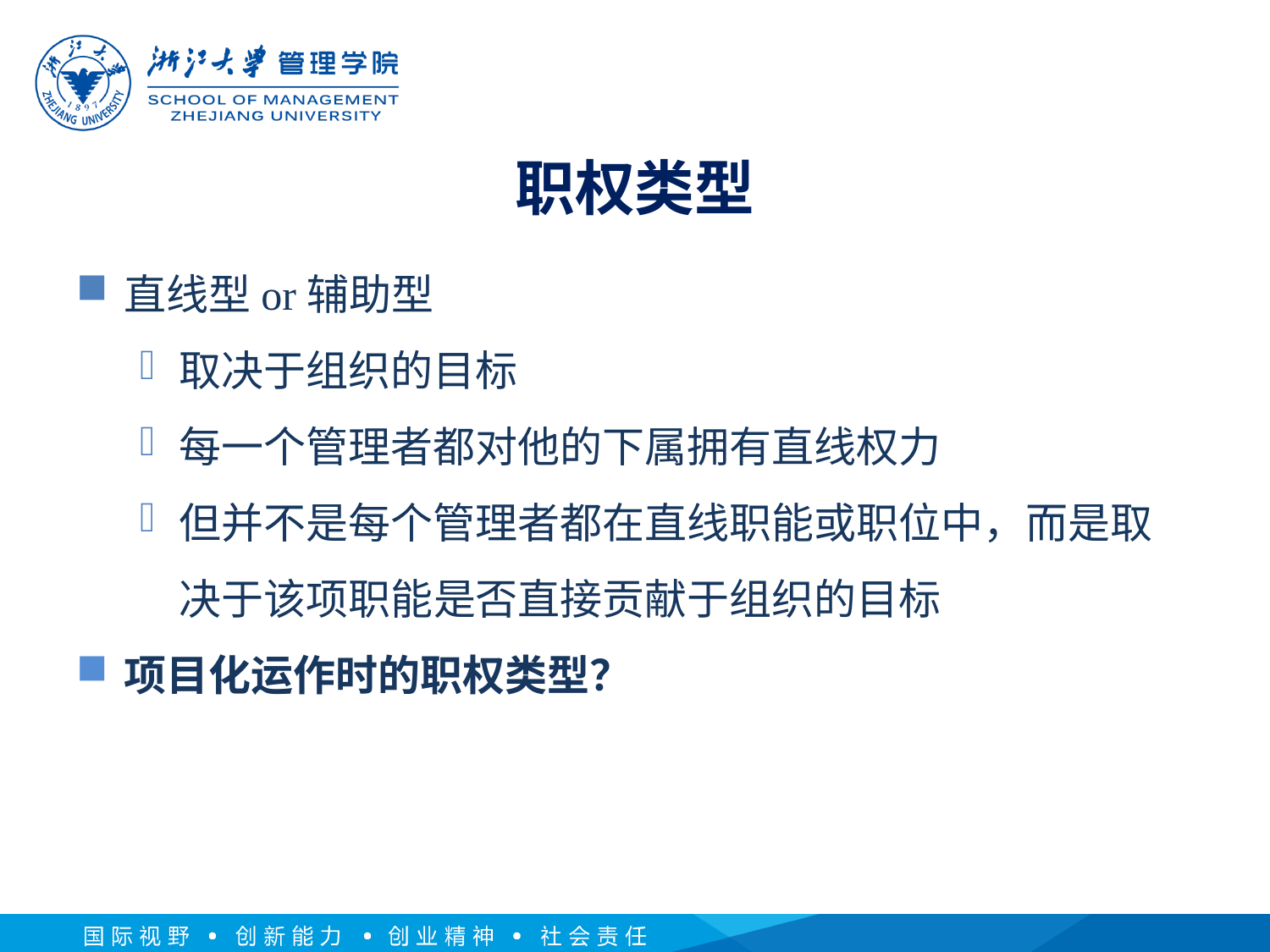

# 职权类型
直线型or辅助型
取决于组织的目标
每一个管理者都对他的下属拥有直线权力
但并不是每个管理者都在直线职能或职位中，而是取决于该项职能是否直接贡献于组织的目标
项目化运作时的职权类型？